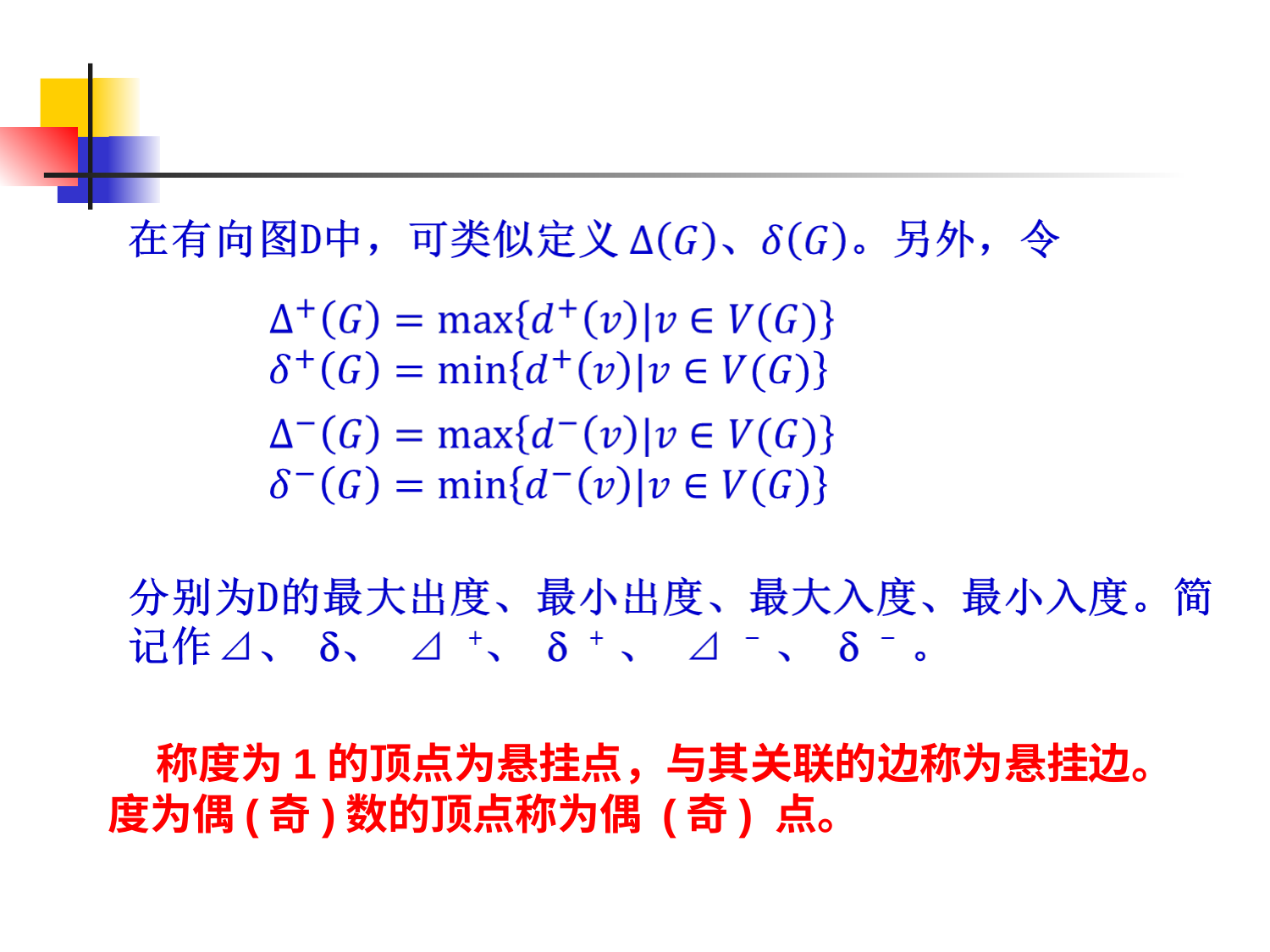

称度为1的顶点为悬挂点，与其关联的边称为悬挂边。度为偶(奇)数的顶点称为偶 (奇) 点。